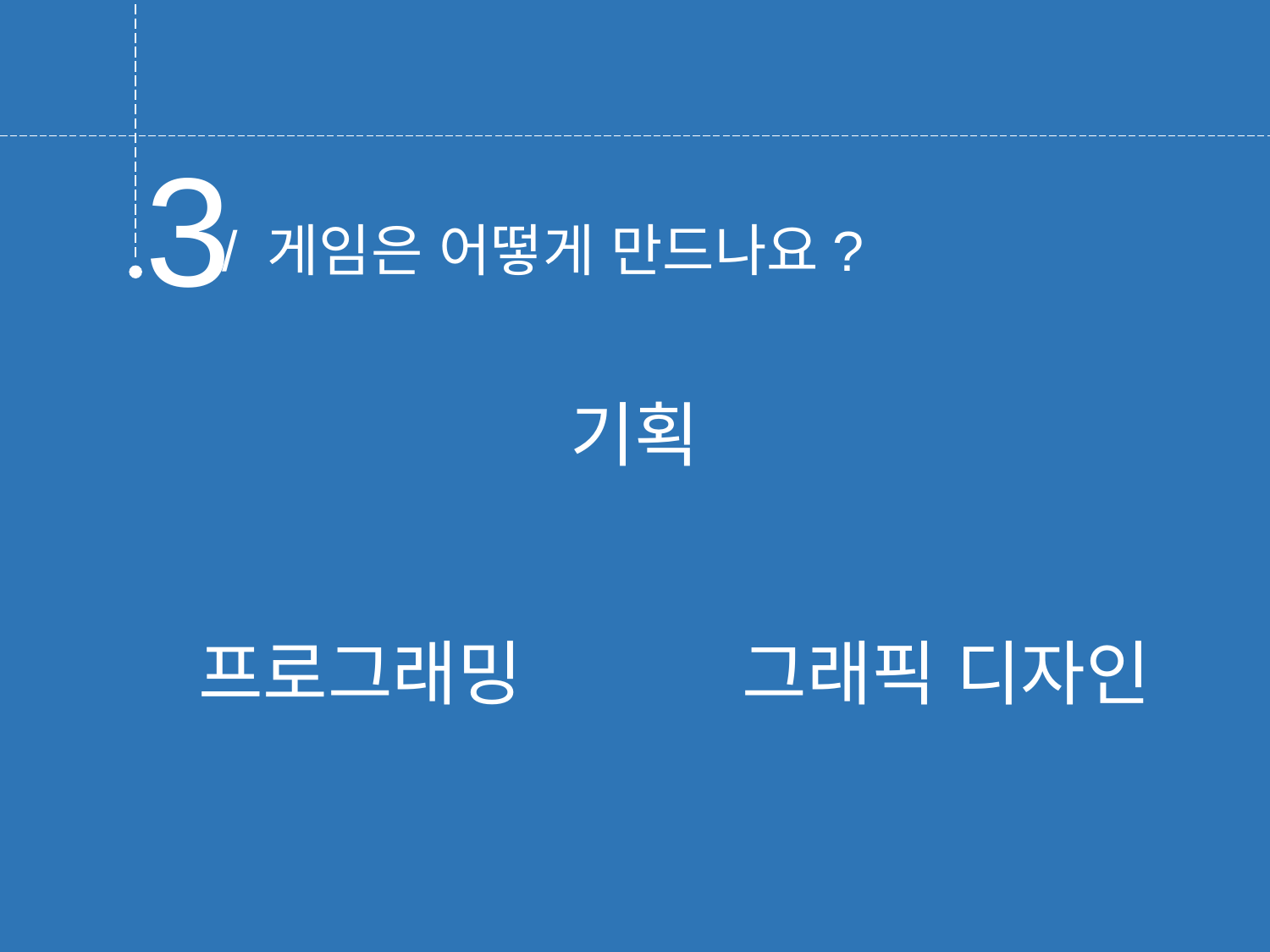

3
 / 게임은 어떻게 만드나요?

기획
프로그래밍
그래픽 디자인